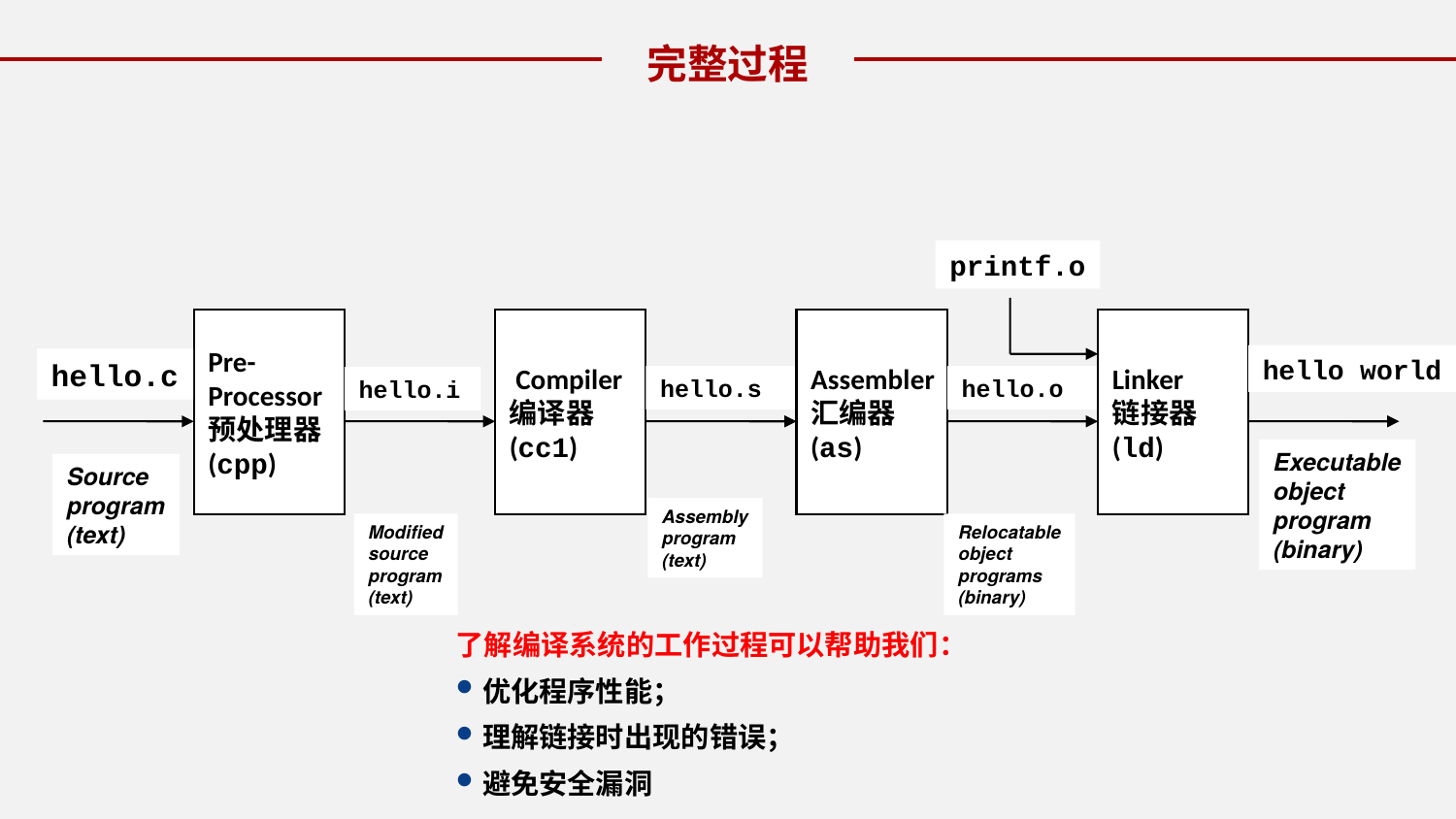

完整过程
printf.o
Pre-
Processor
预处理器
(cpp)
 Compiler
编译器
(cc1)
Assembler
汇编器
(as)
Linker
链接器
(ld)
hello world
hello.c

hello.s
hello.o
hello.i

Executable
object
program
(binary)
Source
program
(text)
Assembly
program
(text)
Modified
source
program
(text)
Relocatable
object
programs
(binary)

了解编译系统的工作过程可以帮助我们：
优化程序性能；
理解链接时出现的错误；
避免安全漏洞